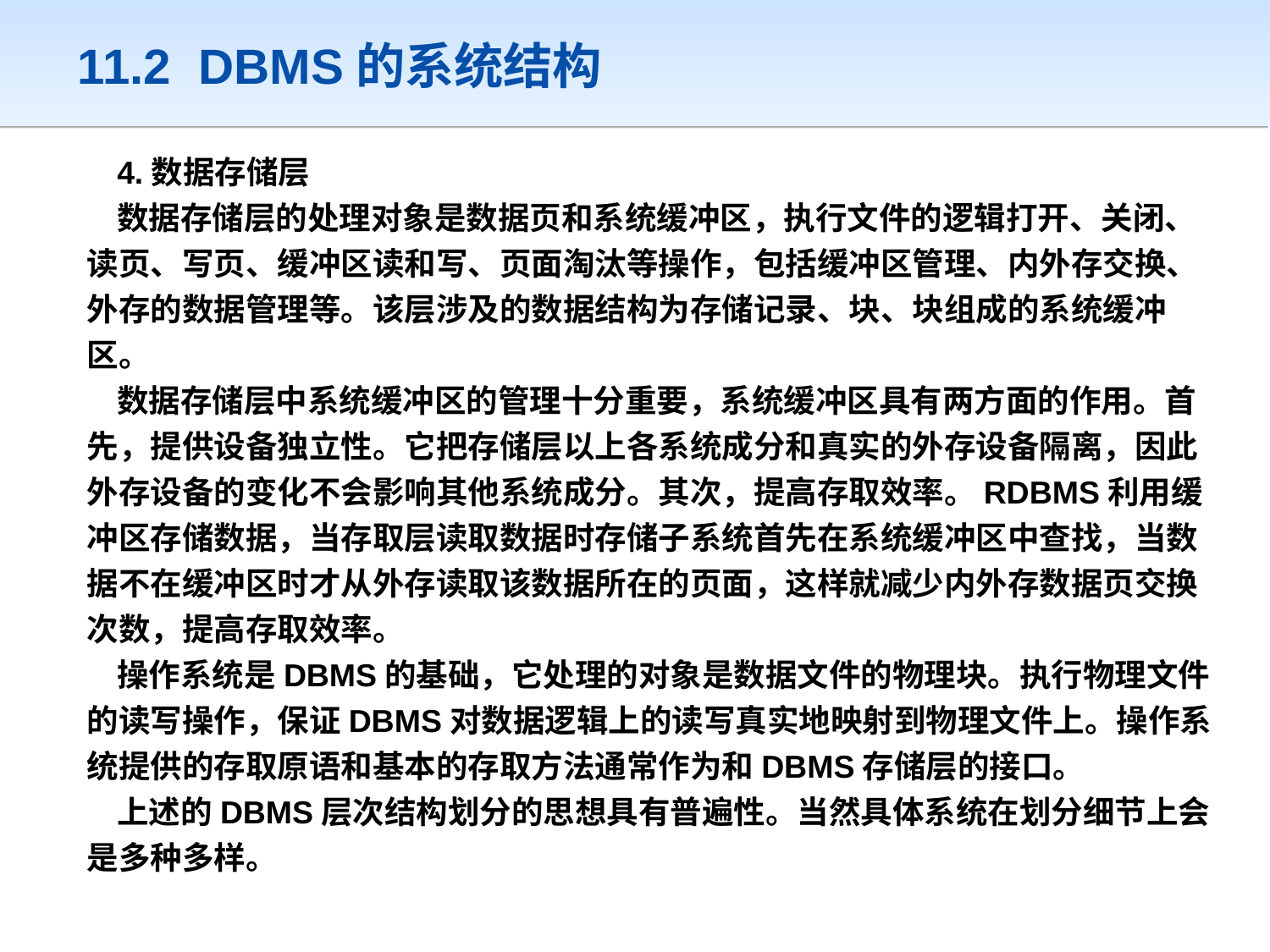

11.2  DBMS的系统结构
4.数据存储层
数据存储层的处理对象是数据页和系统缓冲区，执行文件的逻辑打开、关闭、读页、写页、缓冲区读和写、页面淘汰等操作，包括缓冲区管理、内外存交换、外存的数据管理等。该层涉及的数据结构为存储记录、块、块组成的系统缓冲区。
数据存储层中系统缓冲区的管理十分重要，系统缓冲区具有两方面的作用。首先，提供设备独立性。它把存储层以上各系统成分和真实的外存设备隔离，因此外存设备的变化不会影响其他系统成分。其次，提高存取效率。RDBMS利用缓冲区存储数据，当存取层读取数据时存储子系统首先在系统缓冲区中查找，当数据不在缓冲区时才从外存读取该数据所在的页面，这样就减少内外存数据页交换次数，提高存取效率。
操作系统是DBMS的基础，它处理的对象是数据文件的物理块。执行物理文件的读写操作，保证DBMS对数据逻辑上的读写真实地映射到物理文件上。操作系统提供的存取原语和基本的存取方法通常作为和DBMS存储层的接口。
上述的DBMS层次结构划分的思想具有普遍性。当然具体系统在划分细节上会是多种多样。